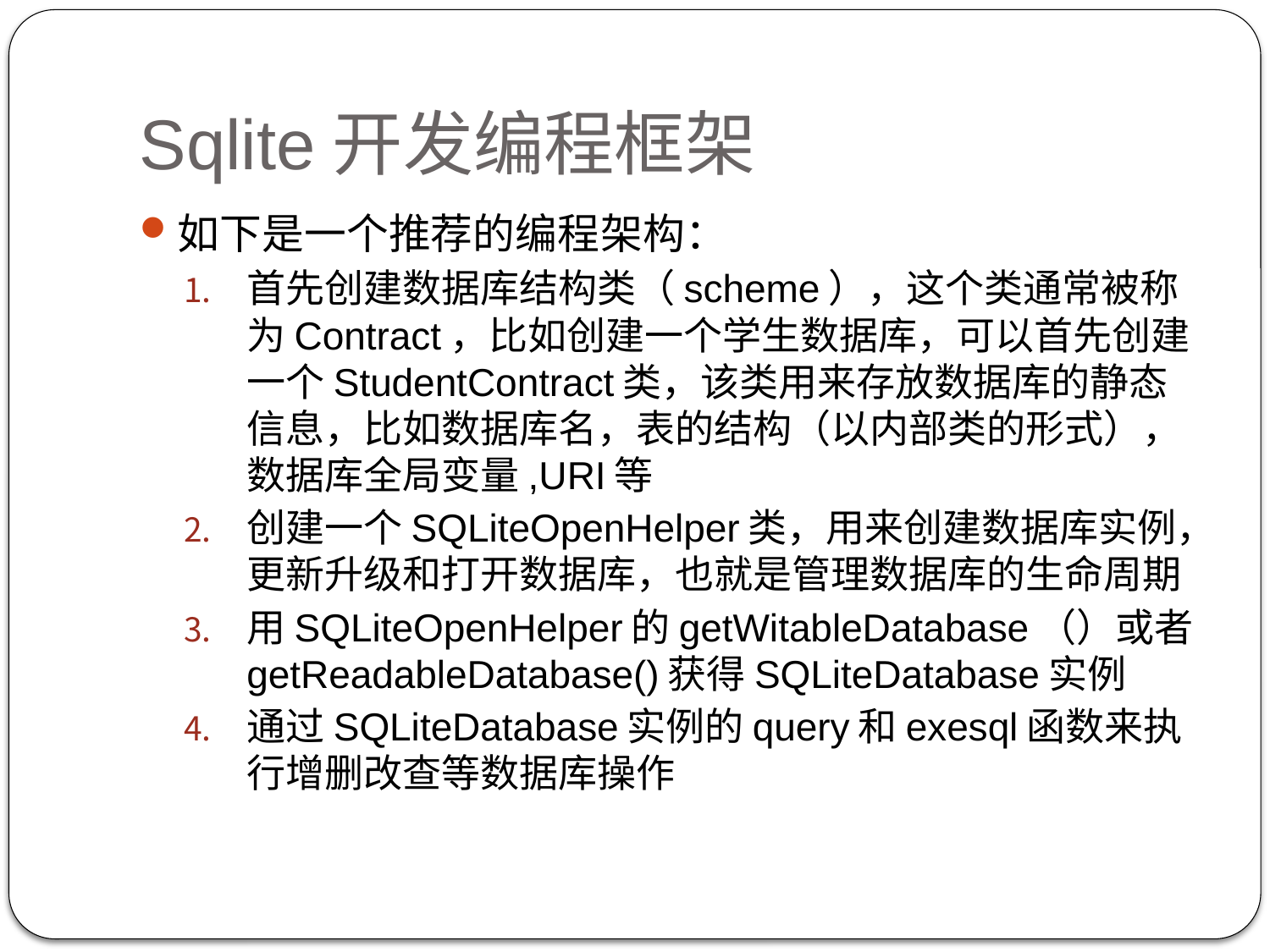

# Sqlite开发编程框架
如下是一个推荐的编程架构：
首先创建数据库结构类（scheme），这个类通常被称为Contract，比如创建一个学生数据库，可以首先创建一个StudentContract类，该类用来存放数据库的静态信息，比如数据库名，表的结构（以内部类的形式），数据库全局变量,URI等
创建一个SQLiteOpenHelper类，用来创建数据库实例，更新升级和打开数据库，也就是管理数据库的生命周期
用SQLiteOpenHelper的getWitableDatabase（）或者getReadableDatabase()获得SQLiteDatabase实例
通过SQLiteDatabase实例的query和exesql函数来执行增删改查等数据库操作